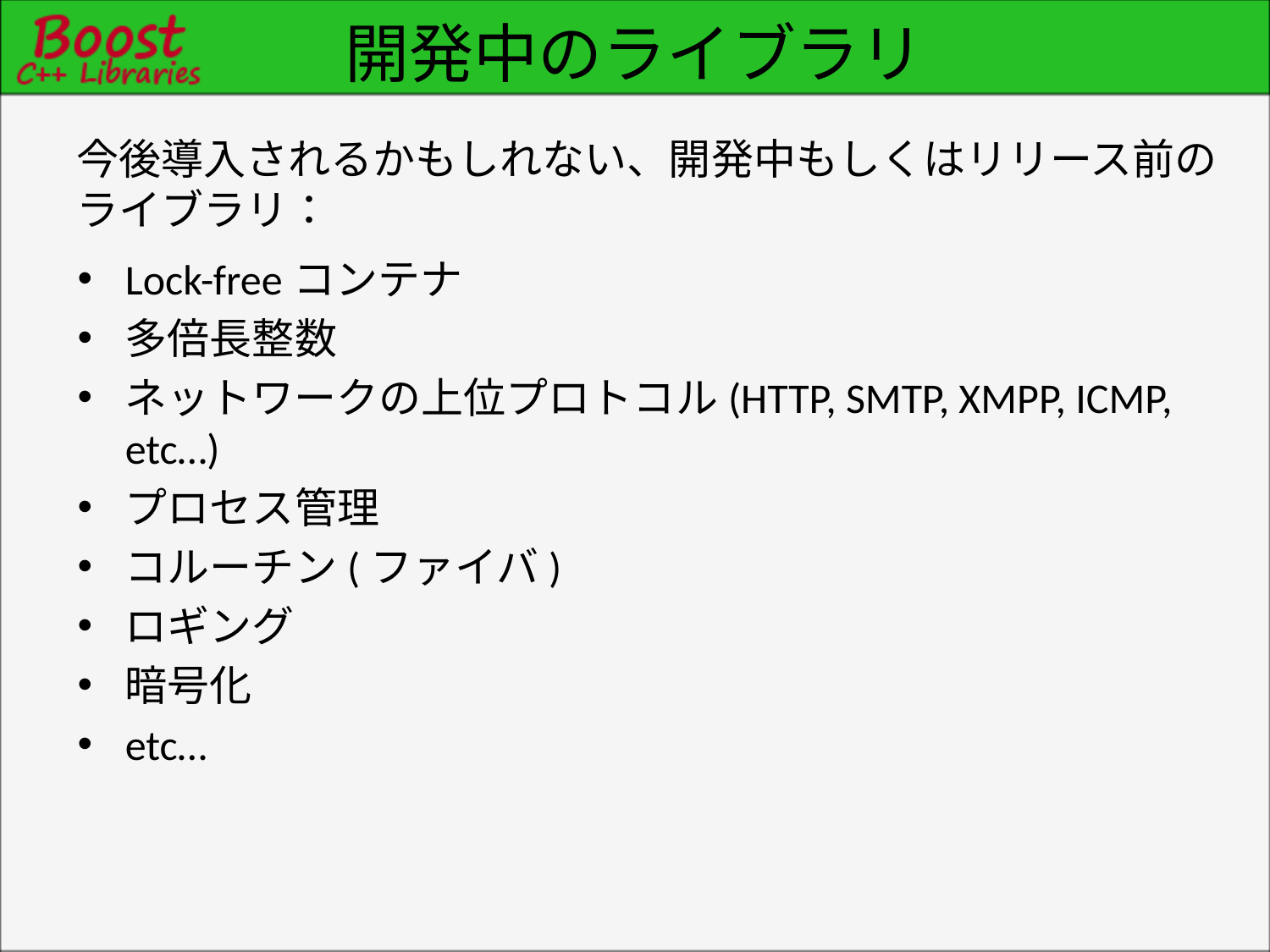

# 開発中のライブラリ
今後導入されるかもしれない、開発中もしくはリリース前のライブラリ：
Lock-freeコンテナ
多倍長整数
ネットワークの上位プロトコル(HTTP, SMTP, XMPP, ICMP, etc…)
プロセス管理
コルーチン(ファイバ)
ロギング
暗号化
etc…